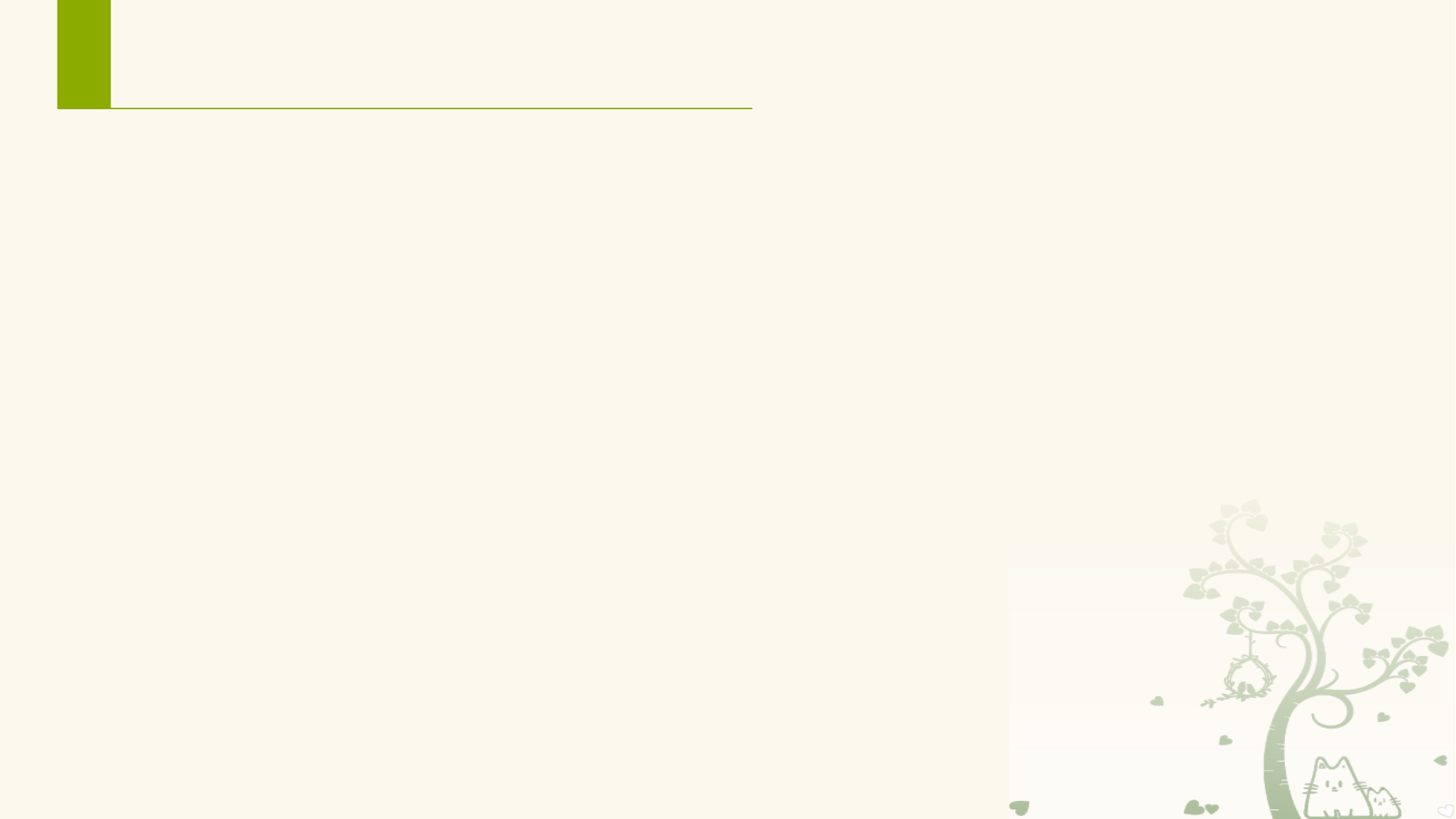

# 小结
本小节主要介绍了Android系统的基本知识：
Android 系统介绍，历史版本，系统架构，四大组件和系统特点